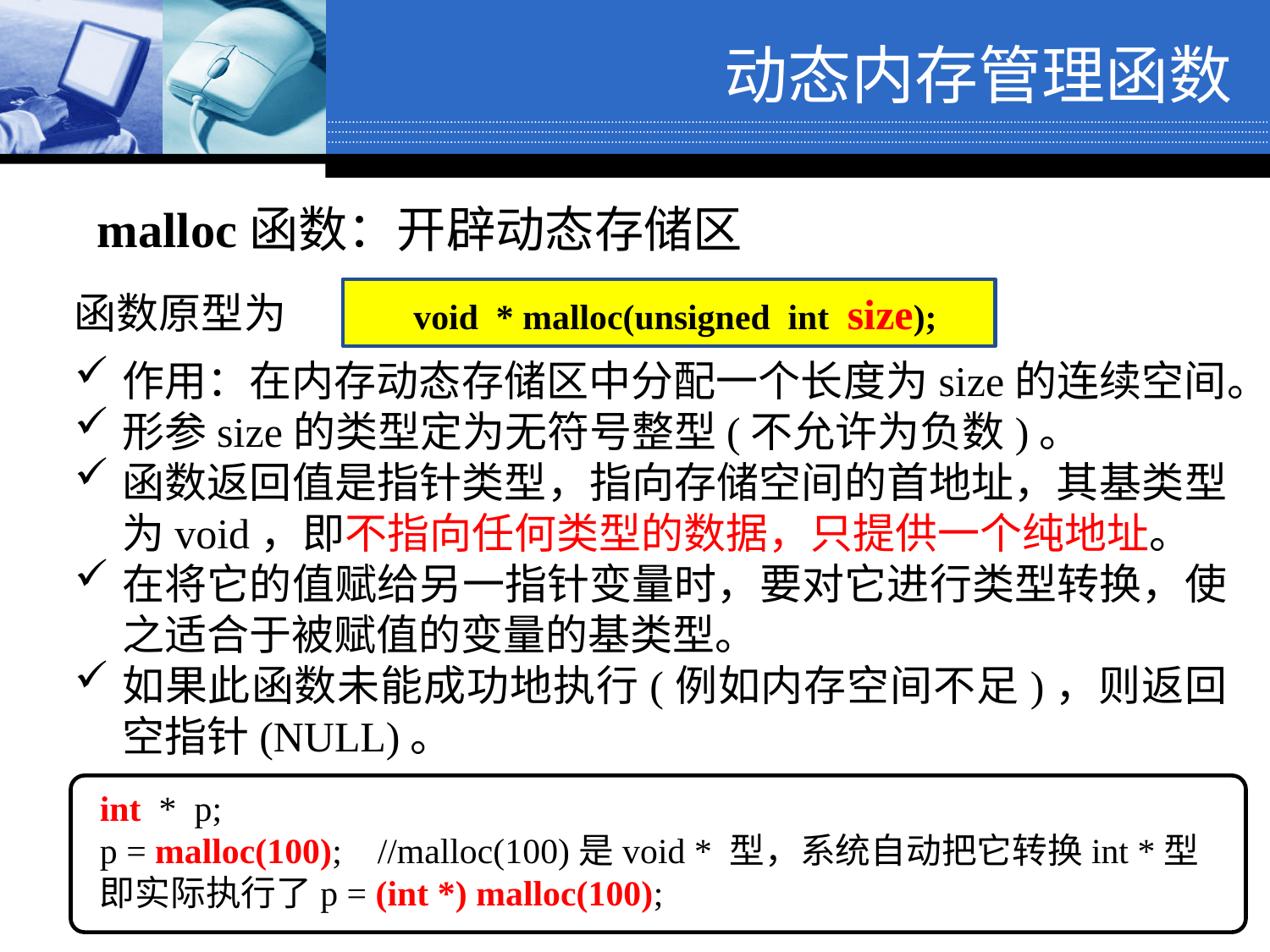

# 动态内存管理函数
malloc函数：开辟动态存储区
函数原型为

作用：在内存动态存储区中分配一个长度为size的连续空间。
形参size的类型定为无符号整型(不允许为负数)。
函数返回值是指针类型，指向存储空间的首地址，其基类型为void，即不指向任何类型的数据，只提供一个纯地址。
在将它的值赋给另一指针变量时，要对它进行类型转换，使之适合于被赋值的变量的基类型。
如果此函数未能成功地执行(例如内存空间不足)，则返回空指针(NULL)。
void  * malloc(unsigned  int  size);
int  *  p;
p = malloc(100);    //malloc(100)是void * 型，系统自动把它转换int *型
即实际执行了p = (int *) malloc(100);